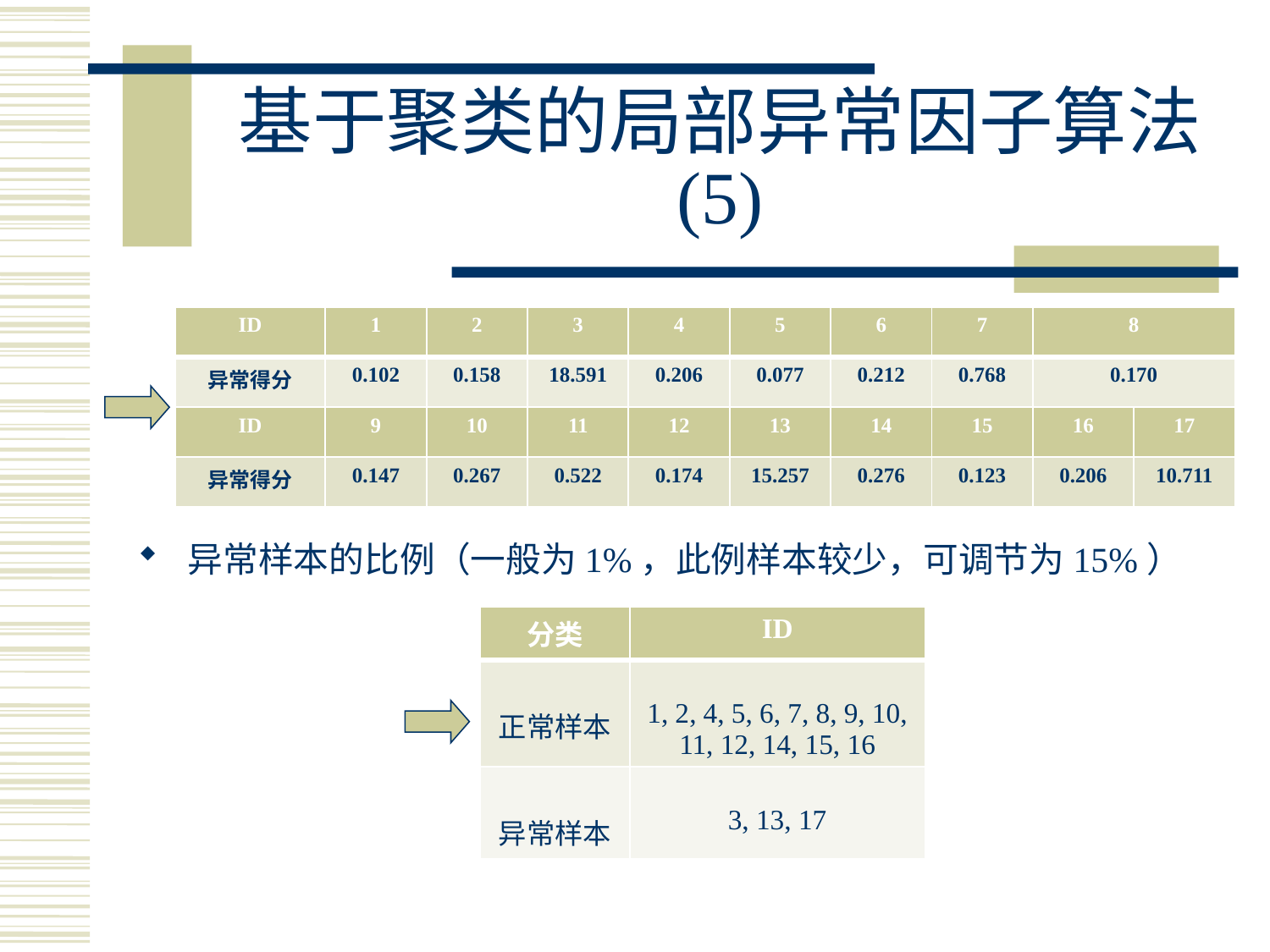

# 基于聚类的局部异常因子算法 (5)
| ID | 1 | 2 | 3 | 4 | 5 | 6 | 7 | 8 |  |
| --- | --- | --- | --- | --- | --- | --- | --- | --- | --- |
| 异常得分 | 0.102 | 0.158 | 18.591 | 0.206 | 0.077 | 0.212 | 0.768 | 0.170 |  |
| ID | 9 | 10 | 11 | 12 | 13 | 14 | 15 | 16 | 17 |
| 异常得分 | 0.147 | 0.267 | 0.522 | 0.174 | 15.257 | 0.276 | 0.123 | 0.206 | 10.711 |

异常样本的比例（一般为1%，此例样本较少，可调节为15%）
| 分类 | ID |
| --- | --- |
| 正常样本 | 1, 2, 4, 5, 6, 7, 8, 9, 10, 11, 12, 14, 15, 16 |
| 异常样本 | 3, 13, 17 |